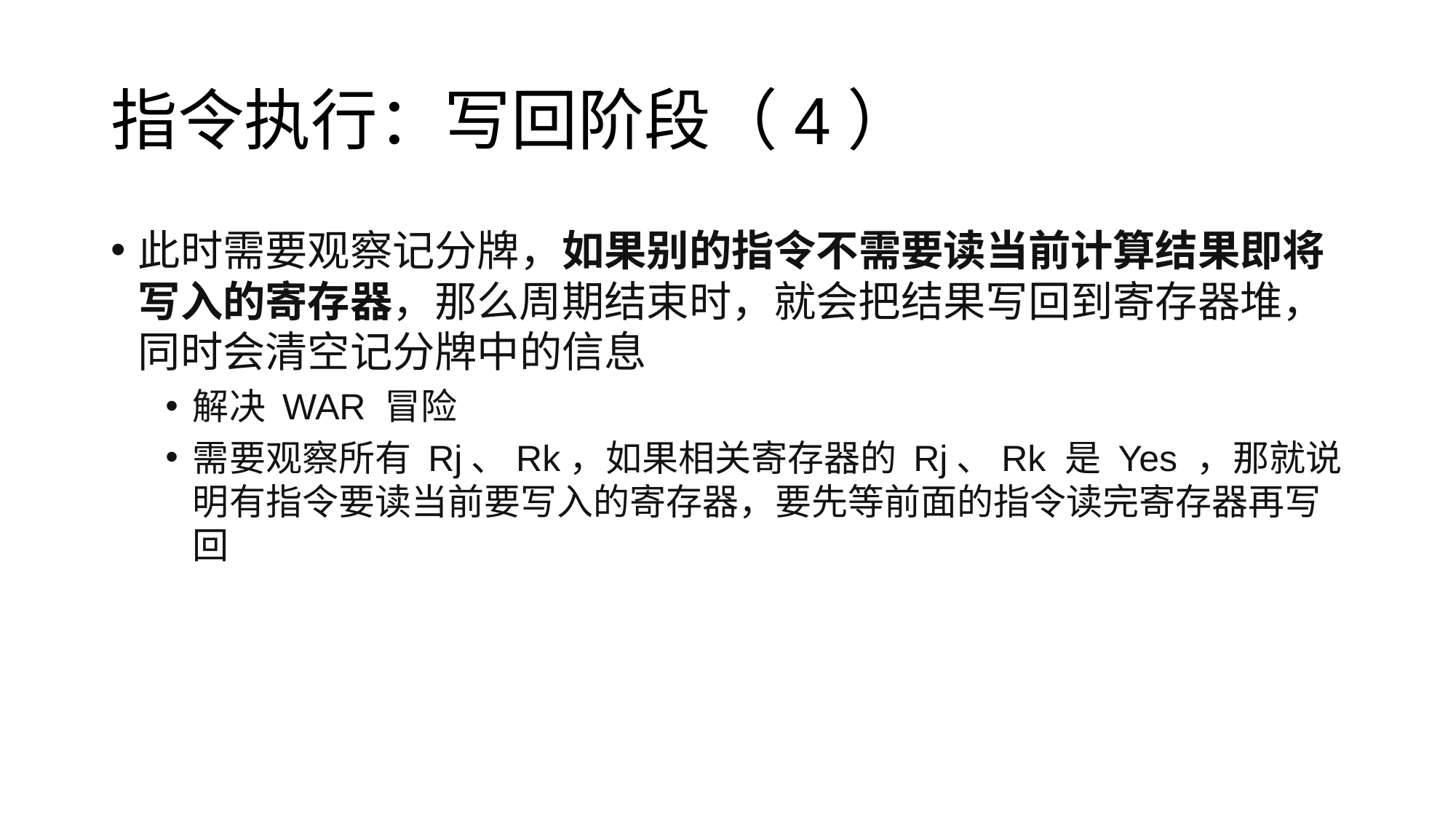

# 指令执行：写回阶段（4）
此时需要观察记分牌，如果别的指令不需要读当前计算结果即将写入的寄存器，那么周期结束时，就会把结果写回到寄存器堆，同时会清空记分牌中的信息
解决 WAR 冒险
需要观察所有 Rj、Rk，如果相关寄存器的 Rj、Rk 是 Yes ，那就说明有指令要读当前要写入的寄存器，要先等前面的指令读完寄存器再写回